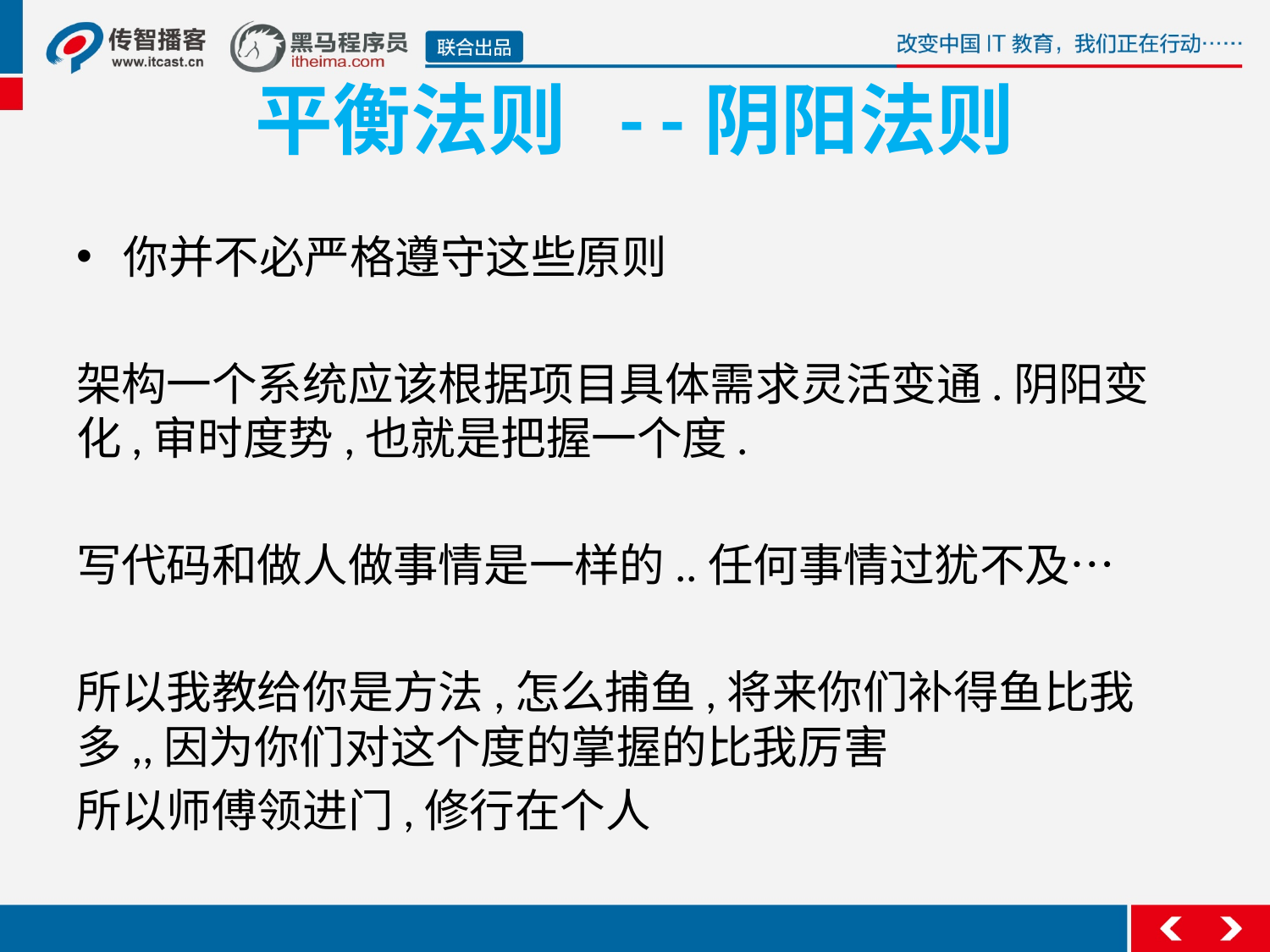

# 平衡法则  - -阴阳法则
你并不必严格遵守这些原则

架构一个系统应该根据项目具体需求灵活变通.阴阳变化,审时度势,也就是把握一个度.

写代码和做人做事情是一样的..任何事情过犹不及…

所以我教给你是方法,怎么捕鱼,将来你们补得鱼比我多,,因为你们对这个度的掌握的比我厉害
所以师傅领进门,修行在个人